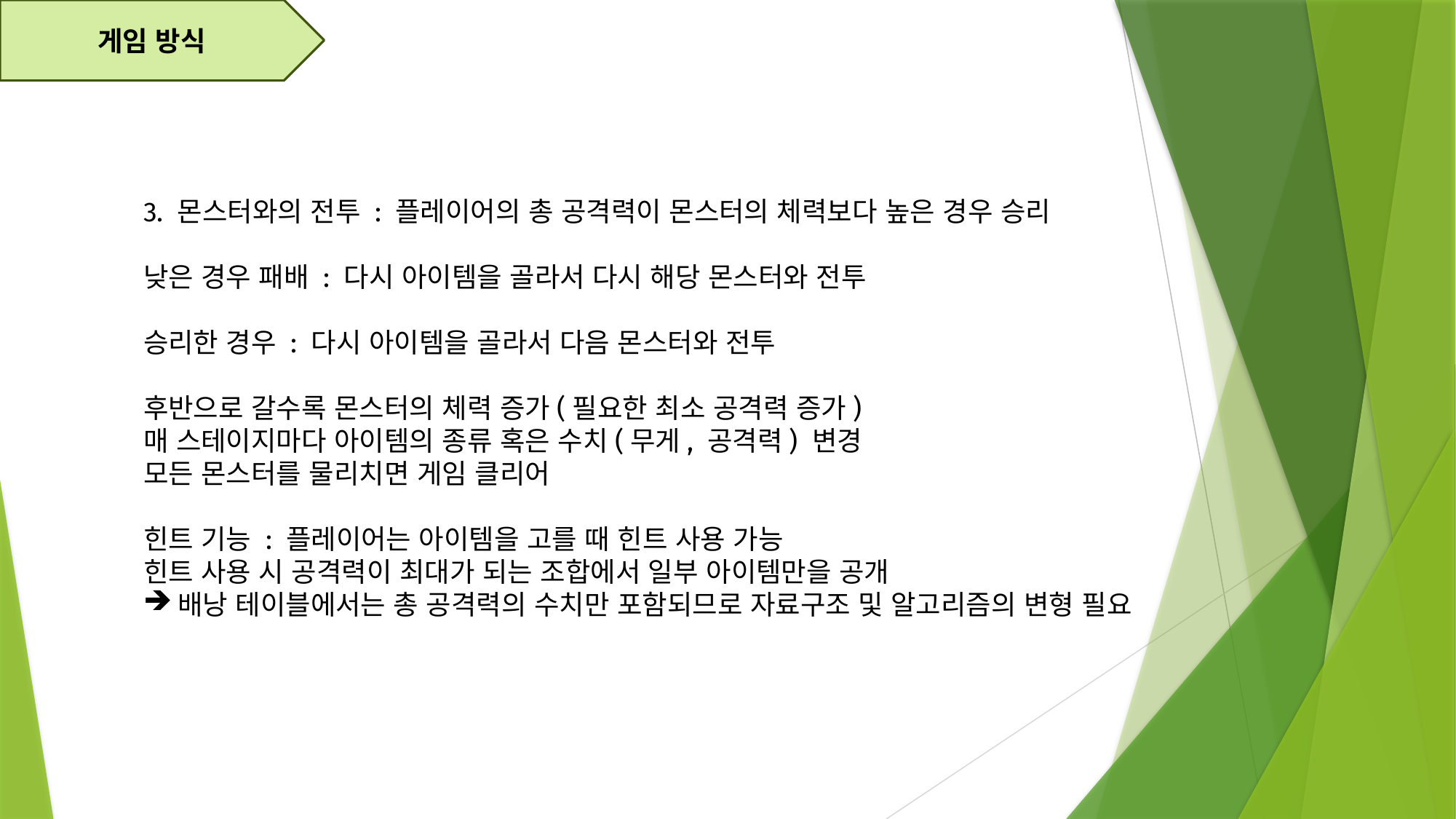

게임 방식
3. 몬스터와의 전투 : 플레이어의 총 공격력이 몬스터의 체력보다 높은 경우 승리

낮은 경우 패배 : 다시 아이템을 골라서 다시 해당 몬스터와 전투

승리한 경우 : 다시 아이템을 골라서 다음 몬스터와 전투

후반으로 갈수록 몬스터의 체력 증가(필요한 최소 공격력 증가)
매 스테이지마다 아이템의 종류 혹은 수치(무게, 공격력) 변경
모든 몬스터를 물리치면 게임 클리어

힌트 기능 : 플레이어는 아이템을 고를 때 힌트 사용 가능
힌트 사용 시 공격력이 최대가 되는 조합에서 일부 아이템만을 공개
배낭 테이블에서는 총 공격력의 수치만 포함되므로 자료구조 및 알고리즘의 변형 필요